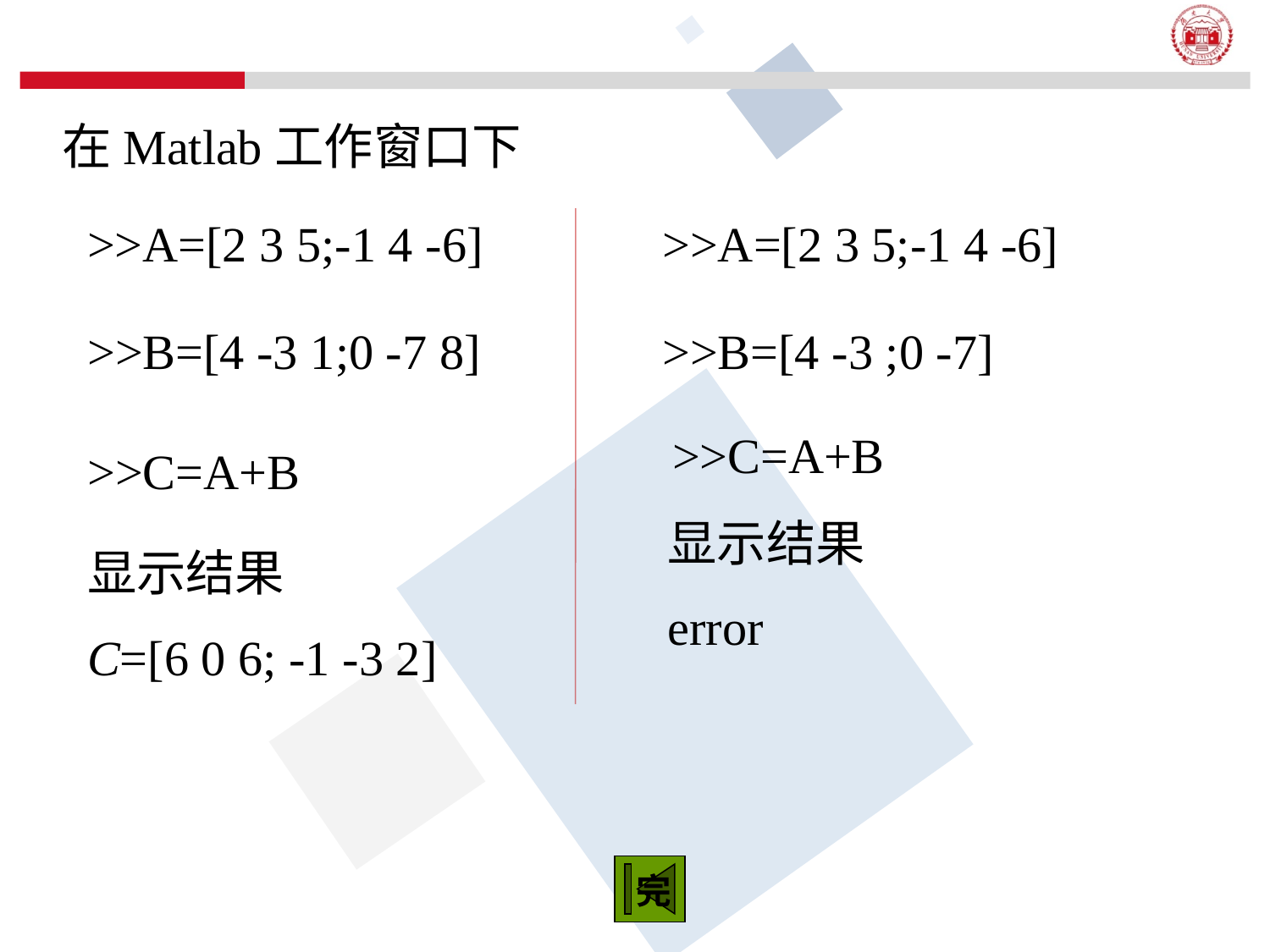

在Matlab工作窗口下
>>A=[2 3 5;-1 4 -6]
>>A=[2 3 5;-1 4 -6]
>>B=[4 -3 1;0 -7 8]
>>B=[4 -3 ;0 -7]
>>C=A+B
>>C=A+B
显示结果
error
显示结果
C=[6 0 6; -1 -3 2]

完